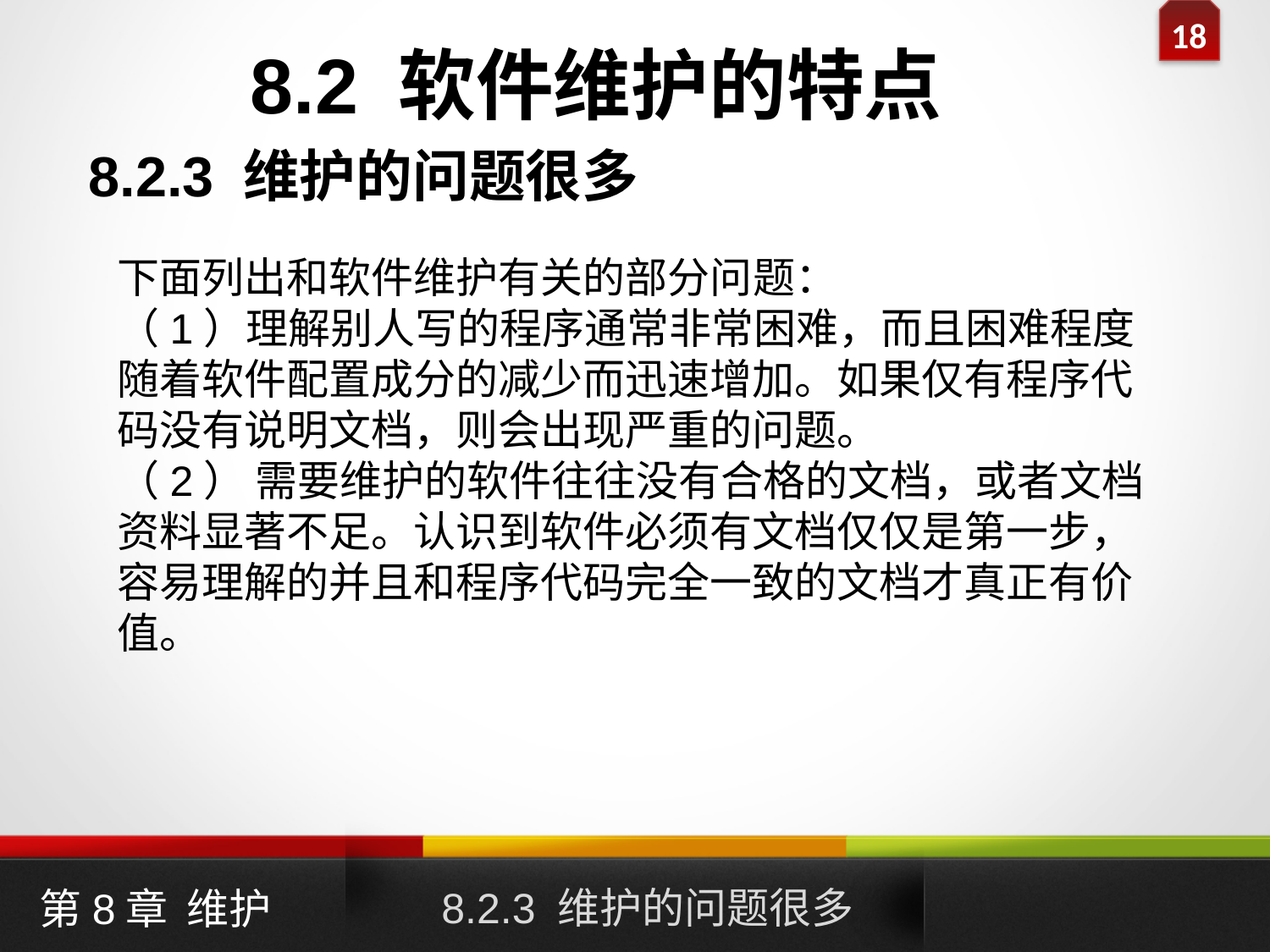

8.2 软件维护的特点
8.2.3 维护的问题很多
下面列出和软件维护有关的部分问题：
（1）理解别人写的程序通常非常困难，而且困难程度随着软件配置成分的减少而迅速增加。如果仅有程序代码没有说明文档，则会出现严重的问题。
（2） 需要维护的软件往往没有合格的文档，或者文档资料显著不足。认识到软件必须有文档仅仅是第一步，容易理解的并且和程序代码完全一致的文档才真正有价值。

8.2.3 维护的问题很多